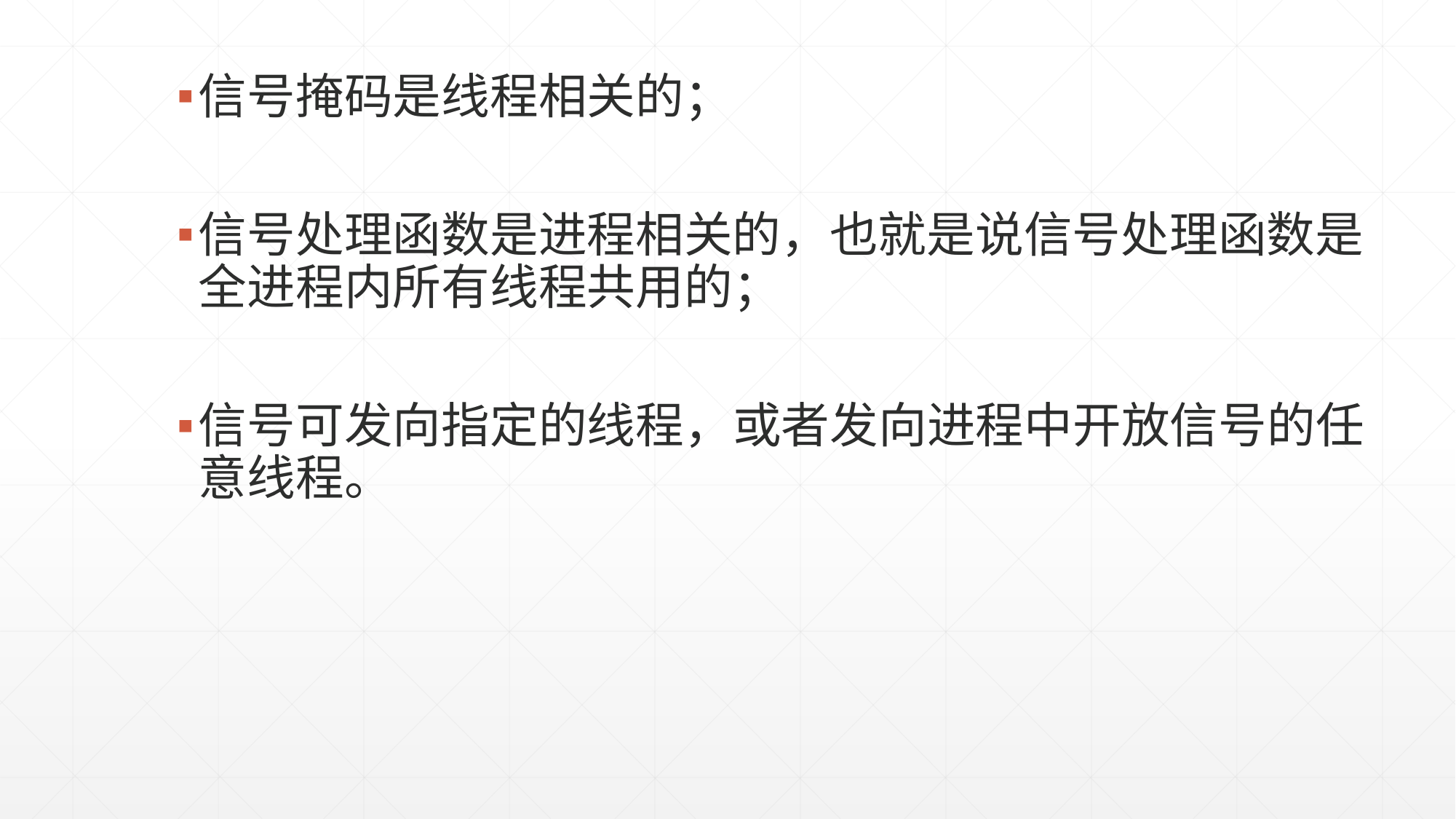

信号掩码是线程相关的；

信号处理函数是进程相关的，也就是说信号处理函数是全进程内所有线程共用的；

信号可发向指定的线程，或者发向进程中开放信号的任意线程。